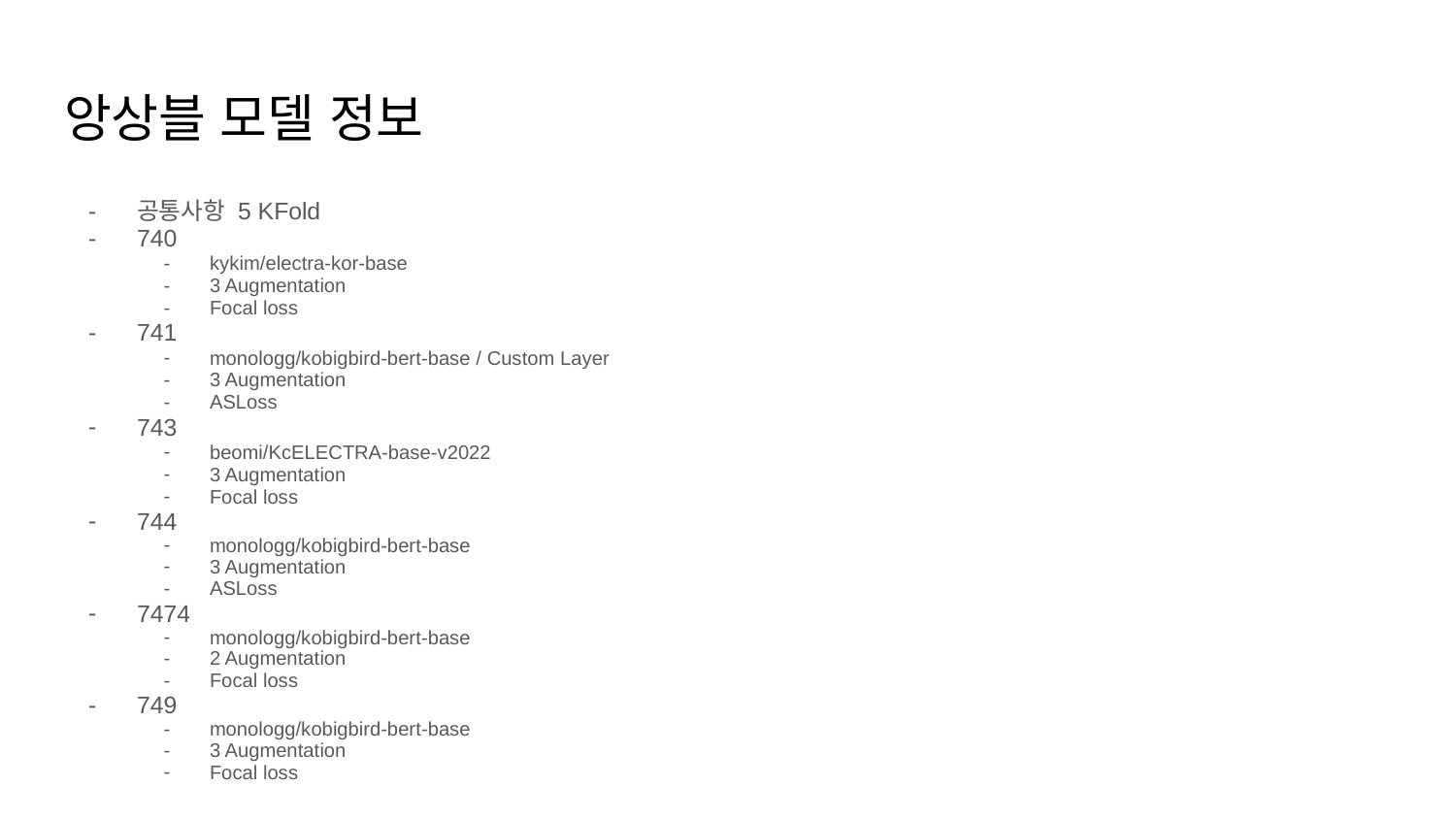

# 앙상블 모델 정보
공통사항 5 KFold
740
kykim/electra-kor-base
3 Augmentation
Focal loss
741
monologg/kobigbird-bert-base / Custom Layer
3 Augmentation
ASLoss
743
beomi/KcELECTRA-base-v2022
3 Augmentation
Focal loss
744
monologg/kobigbird-bert-base
3 Augmentation
ASLoss
7474
monologg/kobigbird-bert-base
2 Augmentation
Focal loss
749
monologg/kobigbird-bert-base
3 Augmentation
Focal loss